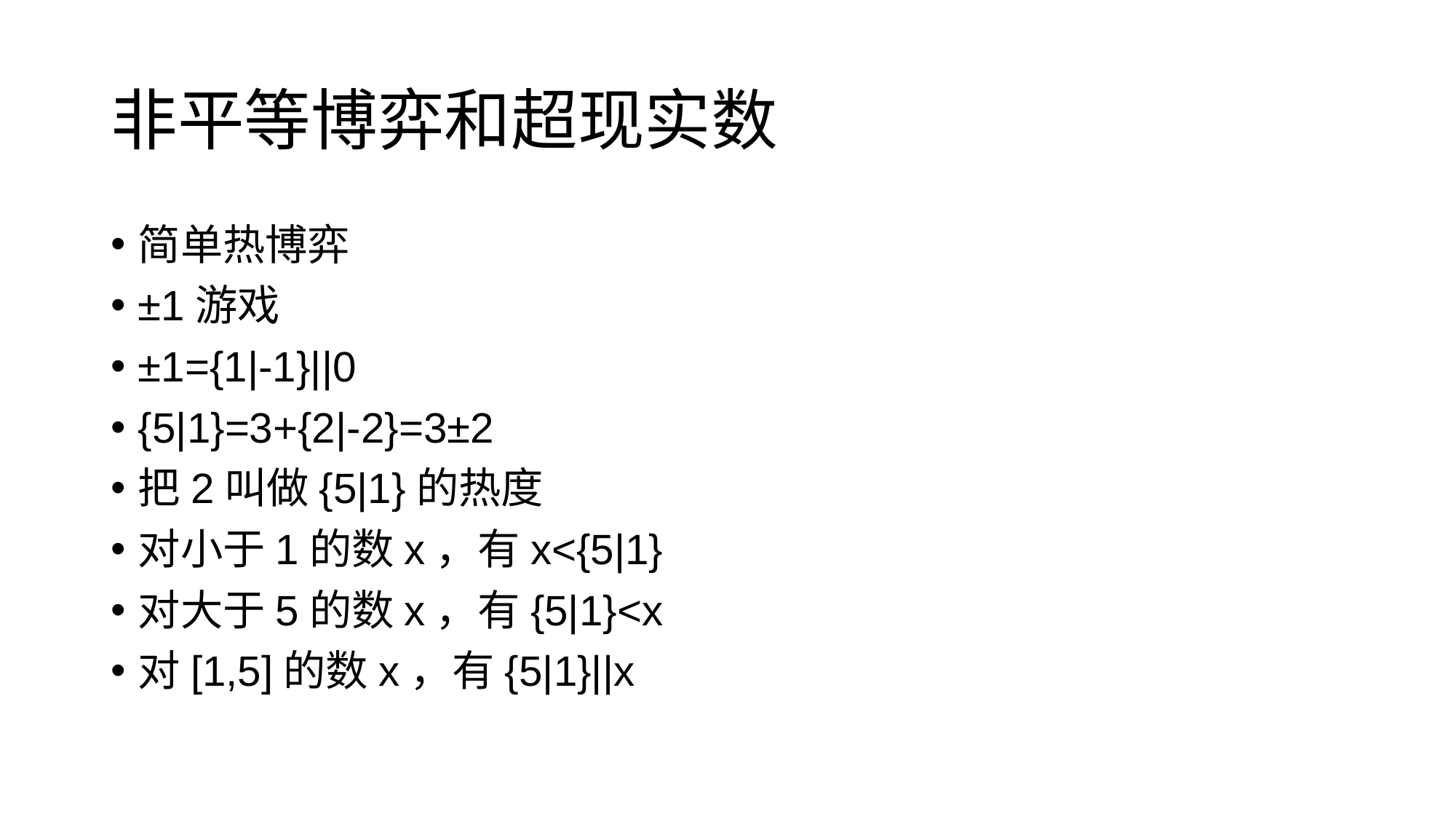

# 非平等博弈和超现实数
简单热博弈
±1游戏
±1={1|-1}||0
{5|1}=3+{2|-2}=3±2
把2叫做{5|1}的热度
对小于1的数x，有x<{5|1}
对大于5的数x，有{5|1}<x
对[1,5]的数x，有{5|1}||x